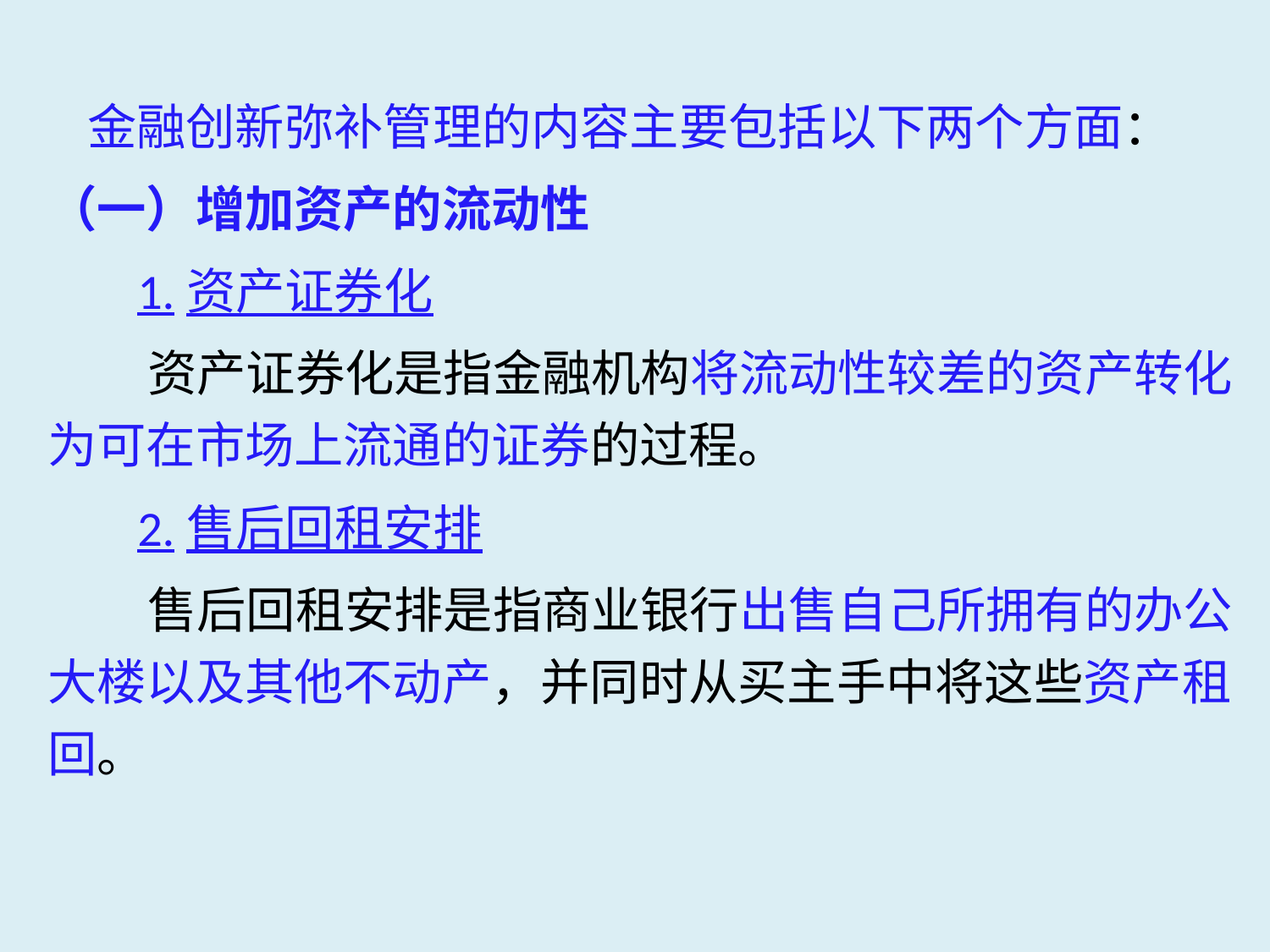

金融创新弥补管理的内容主要包括以下两个方面：
（一）增加资产的流动性
        1.资产证券化
        资产证券化是指金融机构将流动性较差的资产转化为可在市场上流通的证券的过程。
        2.售后回租安排
        售后回租安排是指商业银行出售自己所拥有的办公大楼以及其他不动产，并同时从买主手中将这些资产租回。